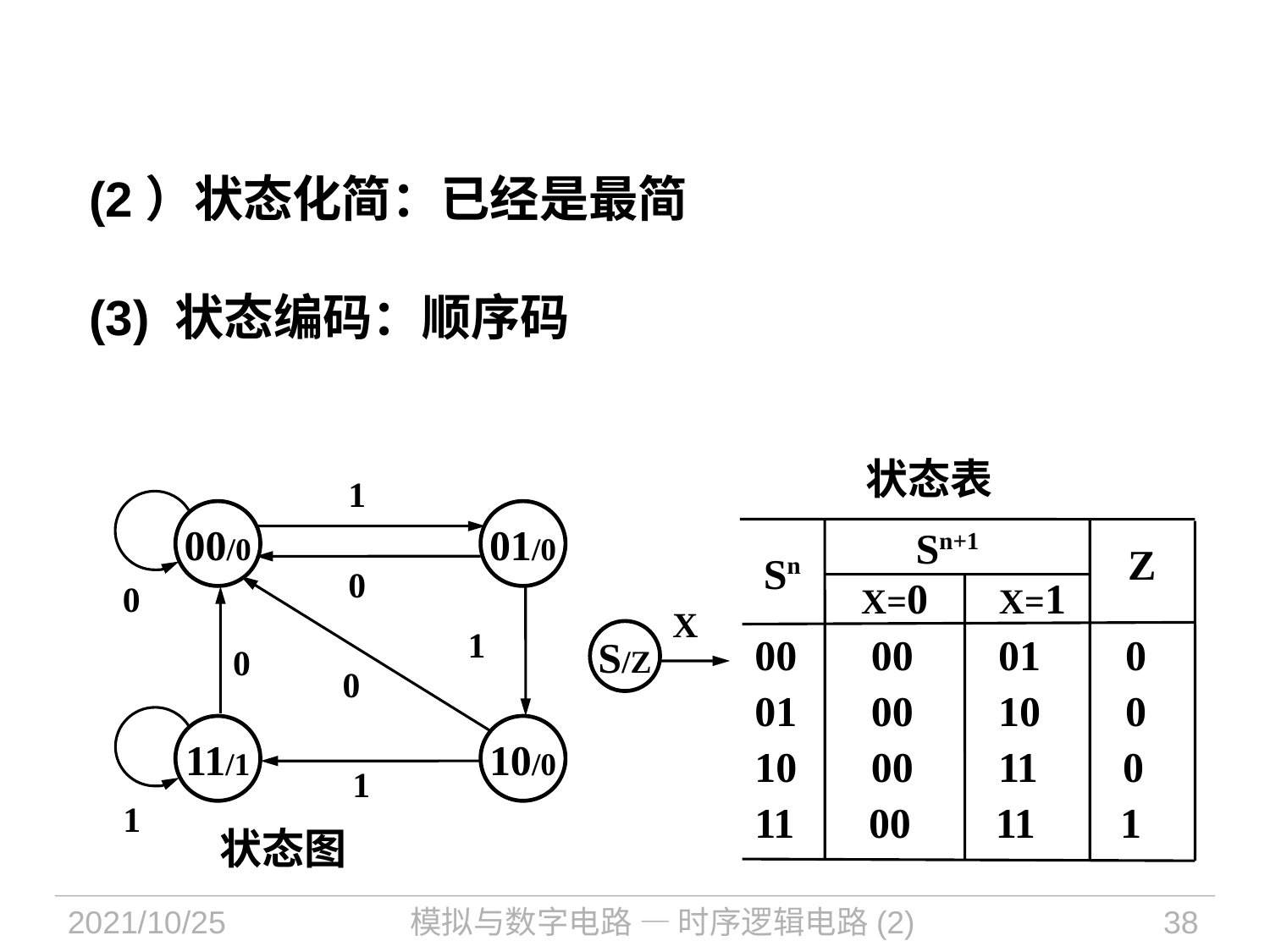

(2）状态化简：已经是最简

(3) 状态编码：顺序码
状态表
1

0
0

1
0
0

1

1
00/0
01/0
Sn+1

Sn
 X=0        X=1

00       00        01        0
01       00        10        0
10       00        11        0
11       00        11        1

 Z
X
S/Z

11/1
10/0
状态图
2021/10/25
模拟与数字电路 — 时序逻辑电路(2)
38